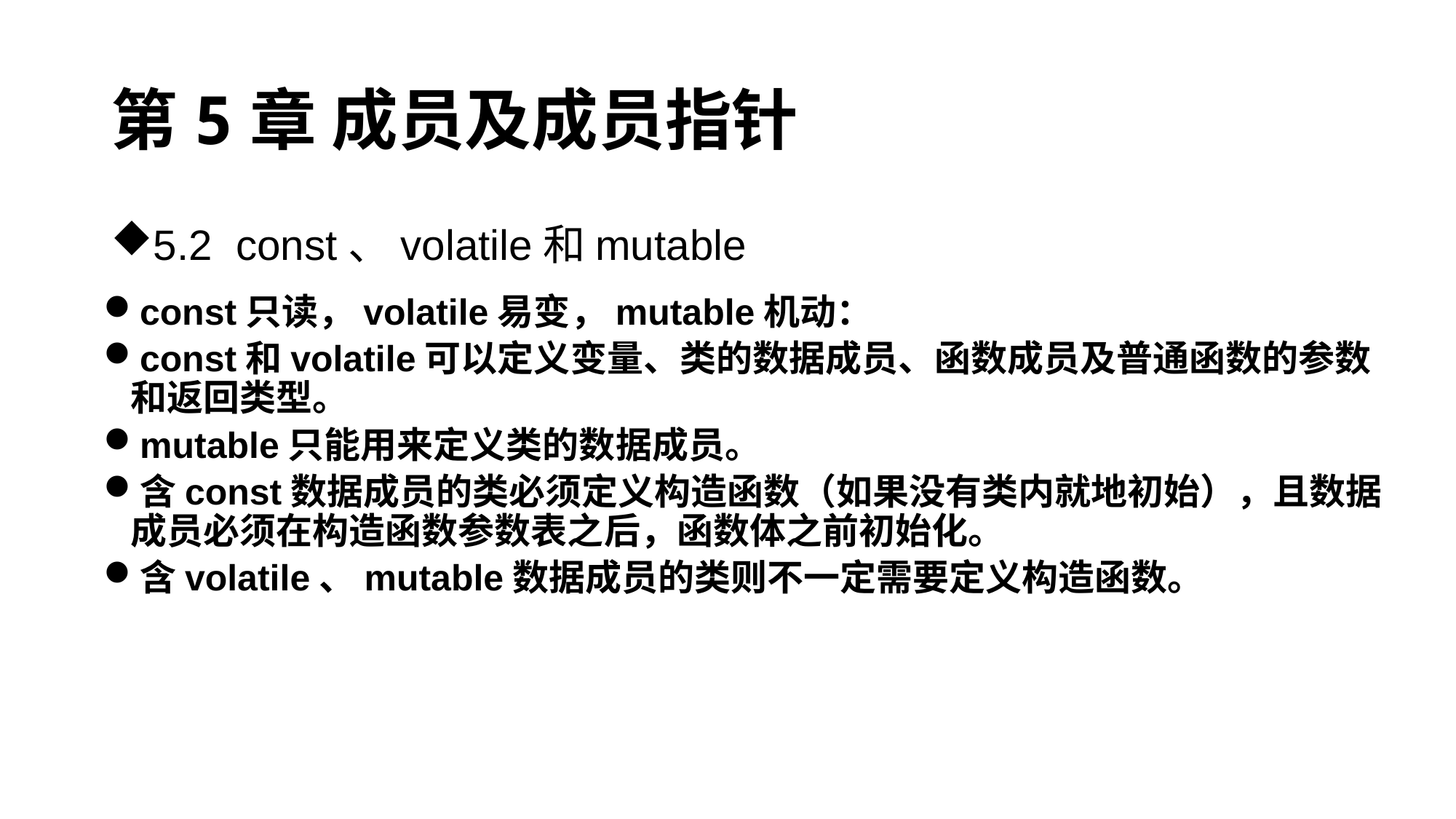

# 第5章 成员及成员指针
5.2  const、volatile和mutable
const只读，volatile易变，mutable机动：
const和volatile可以定义变量、类的数据成员、函数成员及普通函数的参数和返回类型。
mutable只能用来定义类的数据成员。
含const数据成员的类必须定义构造函数（如果没有类内就地初始），且数据成员必须在构造函数参数表之后，函数体之前初始化。
含volatile、mutable数据成员的类则不一定需要定义构造函数。